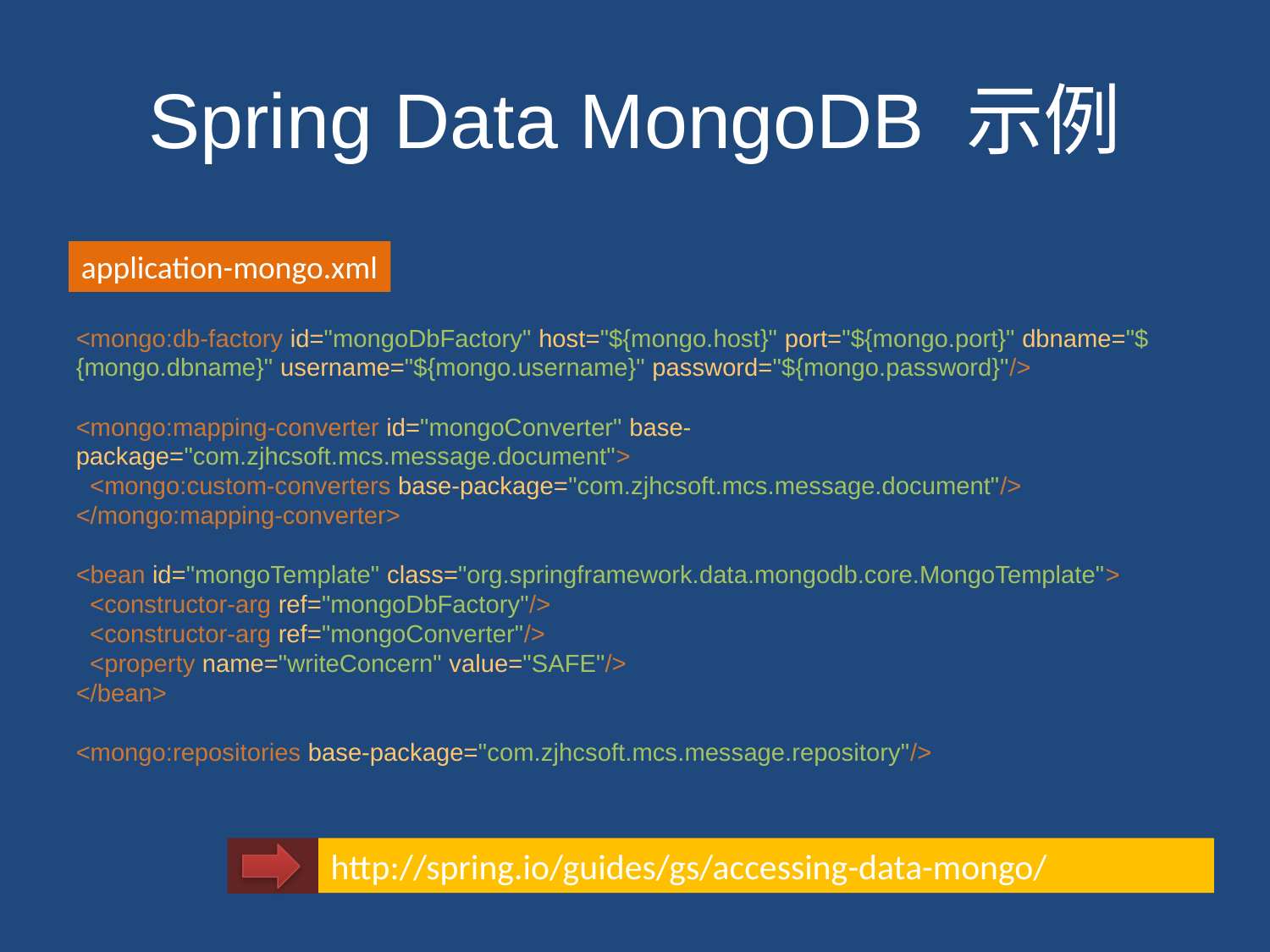

# Spring Data MongoDB 示例
application-mongo.xml
<mongo:db-factory id="mongoDbFactory" host="${mongo.host}" port="${mongo.port}" dbname="${mongo.dbname}" username="${mongo.username}" password="${mongo.password}"/>
<mongo:mapping-converter id="mongoConverter" base-package="com.zjhcsoft.mcs.message.document">
  <mongo:custom-converters base-package="com.zjhcsoft.mcs.message.document"/>
</mongo:mapping-converter>
<bean id="mongoTemplate" class="org.springframework.data.mongodb.core.MongoTemplate">
  <constructor-arg ref="mongoDbFactory"/>
  <constructor-arg ref="mongoConverter"/>
  <property name="writeConcern" value="SAFE"/>
</bean>
<mongo:repositories base-package="com.zjhcsoft.mcs.message.repository"/>

http://spring.io/guides/gs/accessing-data-mongo/